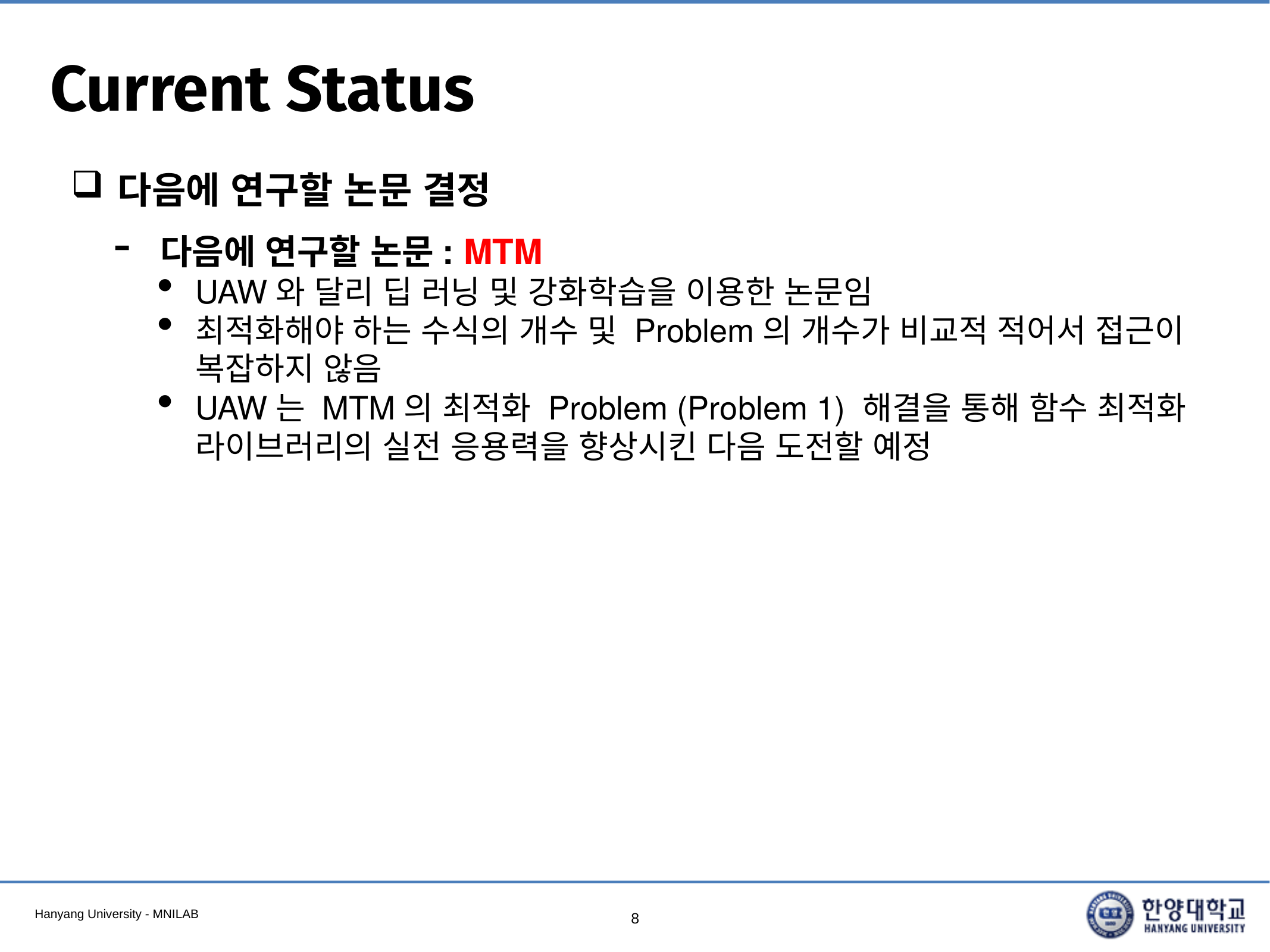

# Current Status
다음에 연구할 논문 결정
다음에 연구할 논문: MTM
UAW와 달리 딥 러닝 및 강화학습을 이용한 논문임
최적화해야 하는 수식의 개수 및 Problem의 개수가 비교적 적어서 접근이 복잡하지 않음
UAW는 MTM의 최적화 Problem (Problem 1) 해결을 통해 함수 최적화 라이브러리의 실전 응용력을 향상시킨 다음 도전할 예정
8